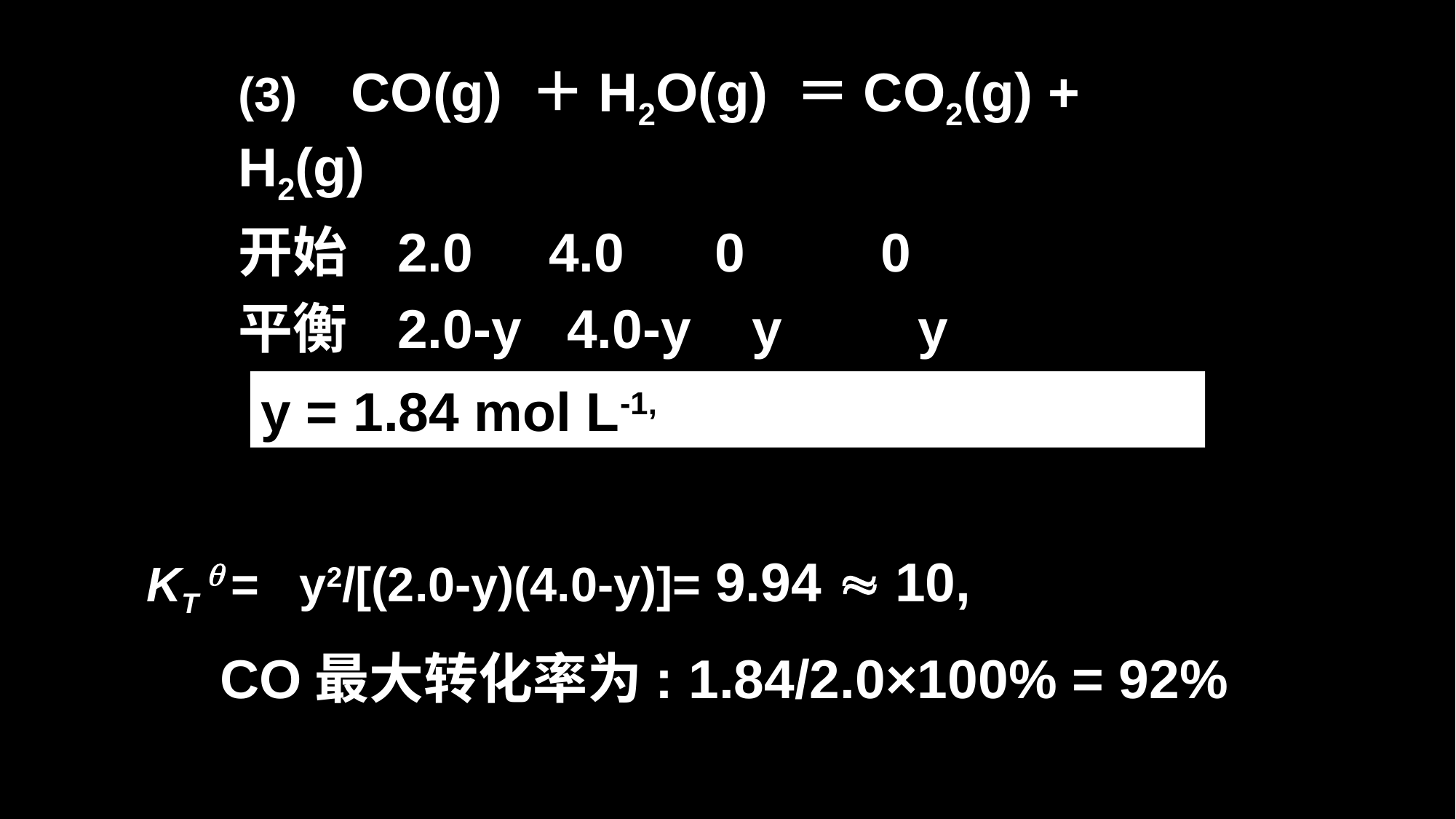

(3)    CO(g) ＋H2O(g) ＝CO2(g) + H2(g)
开始   2.0     4.0      0         0
平衡   2.0-y   4.0-y    y         y
y = 1.84 mol L-1,
KT θ =   y2/[(2.0-y)(4.0-y)]= 9.94 ≈ 10,
CO最大转化率为: 1.84/2.0×100% = 92%